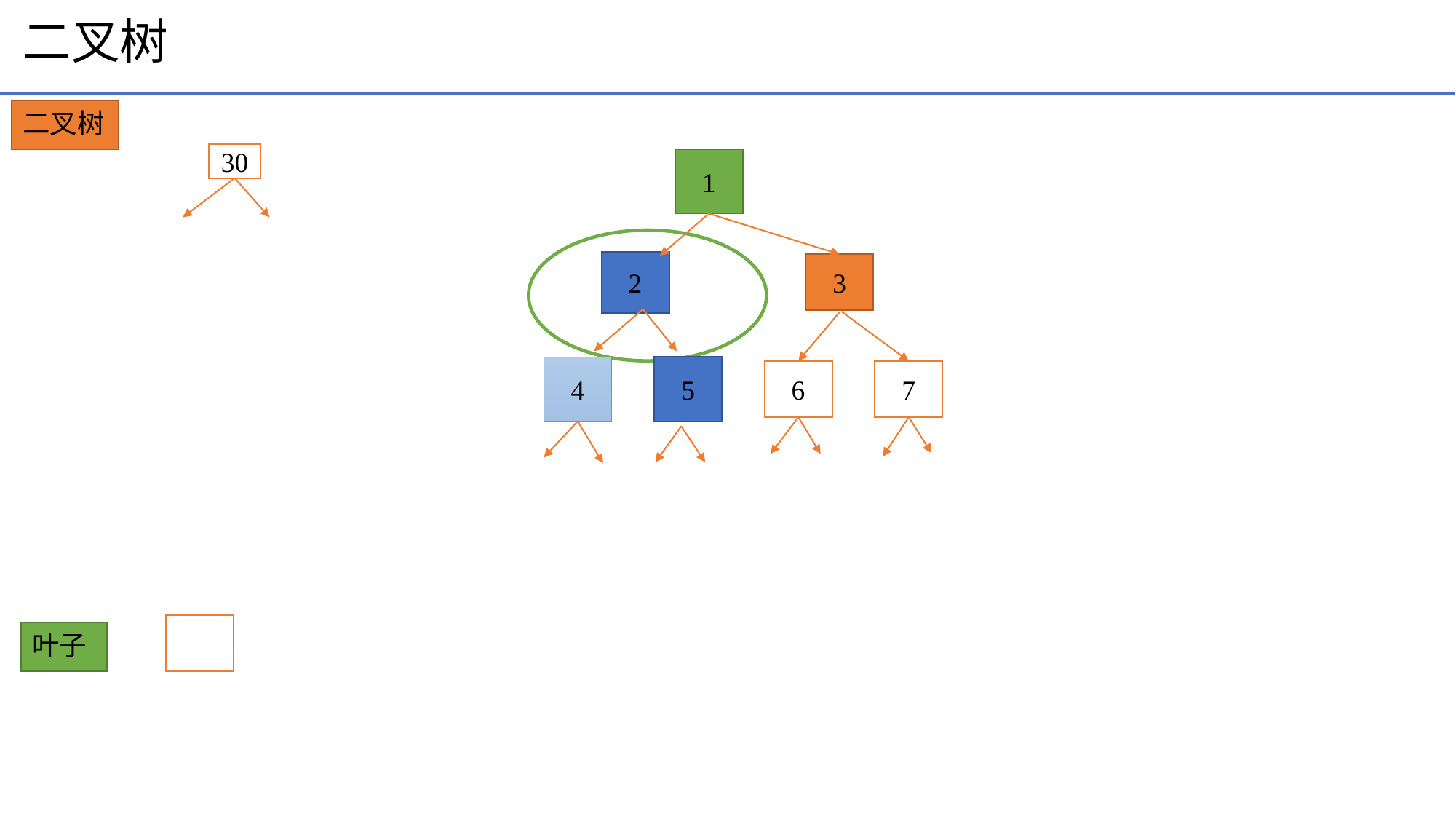

# 二叉树
二叉树
30
1

2
3
4
5
6
7

叶子